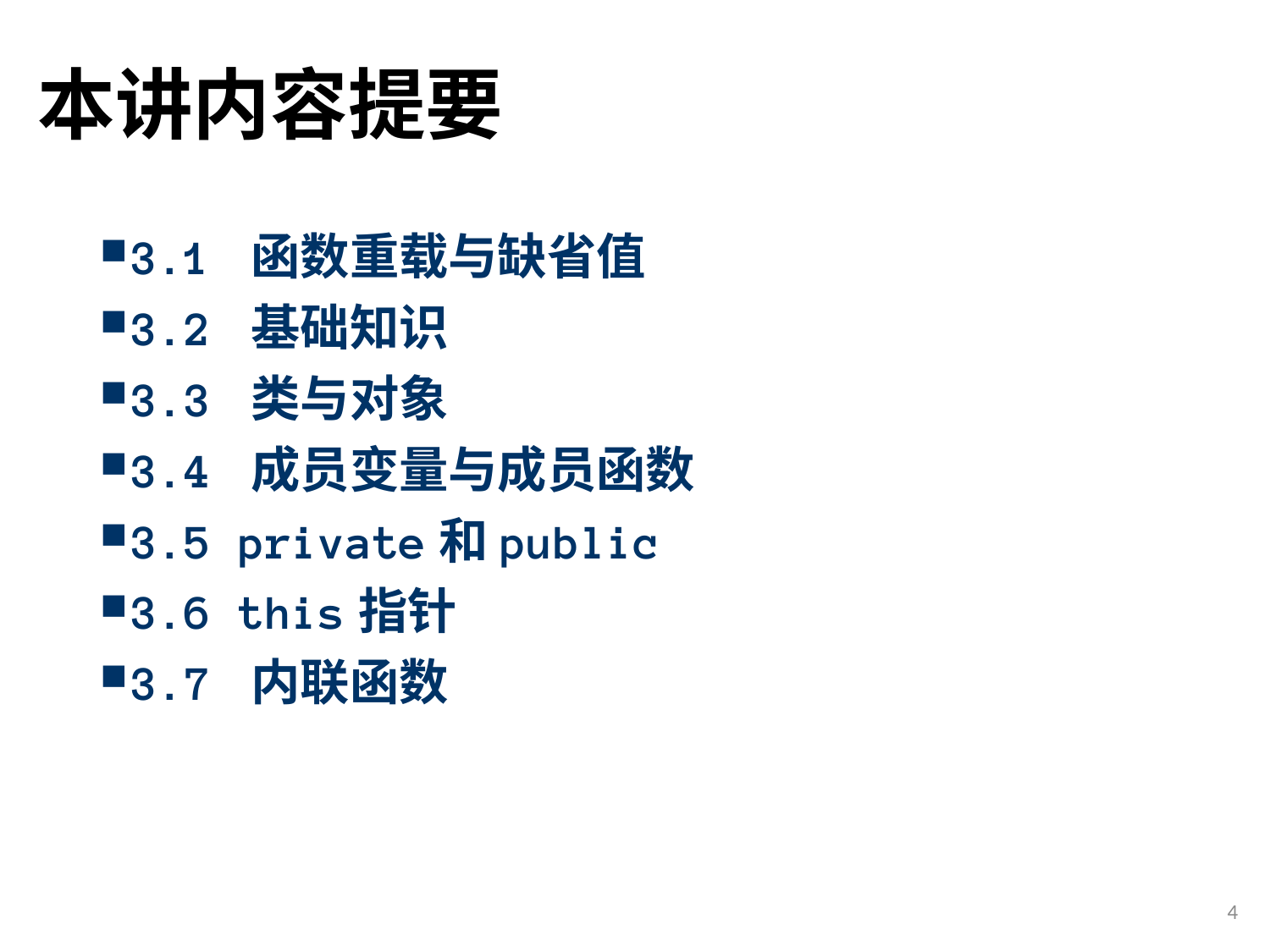

# 本讲内容提要
3.1 函数重载与缺省值
3.2 基础知识
3.3 类与对象
3.4 成员变量与成员函数
3.5 private和public
3.6 this指针
3.7 内联函数
4